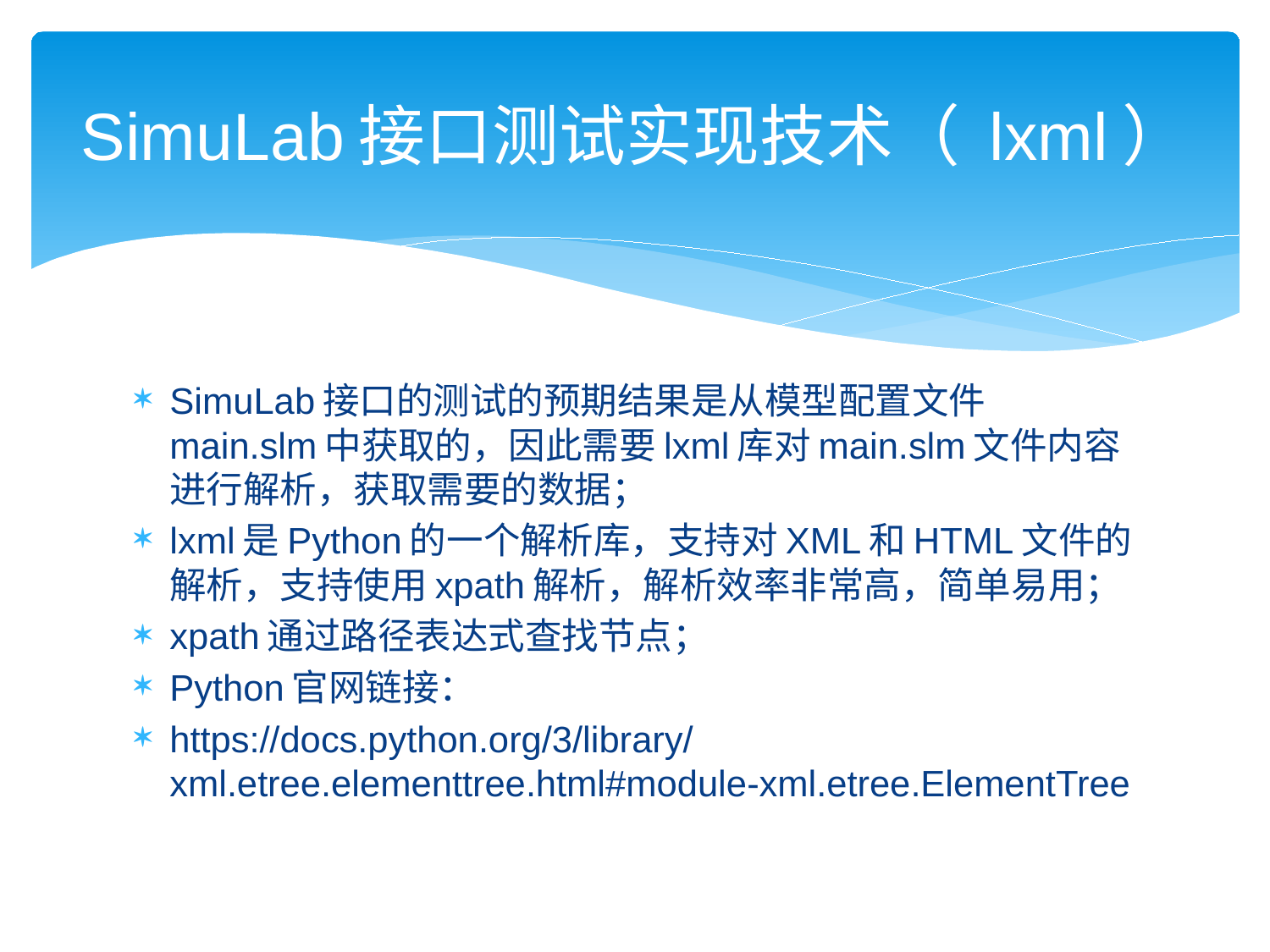

# SimuLab接口测试实现技术（ lxml）
SimuLab接口的测试的预期结果是从模型配置文件main.slm中获取的，因此需要lxml库对main.slm文件内容进行解析，获取需要的数据；
lxml是Python的一个解析库，支持对XML和HTML文件的解析，支持使用xpath解析，解析效率非常高，简单易用；
xpath通过路径表达式查找节点；
Python官网链接：
https://docs.python.org/3/library/xml.etree.elementtree.html#module-xml.etree.ElementTree